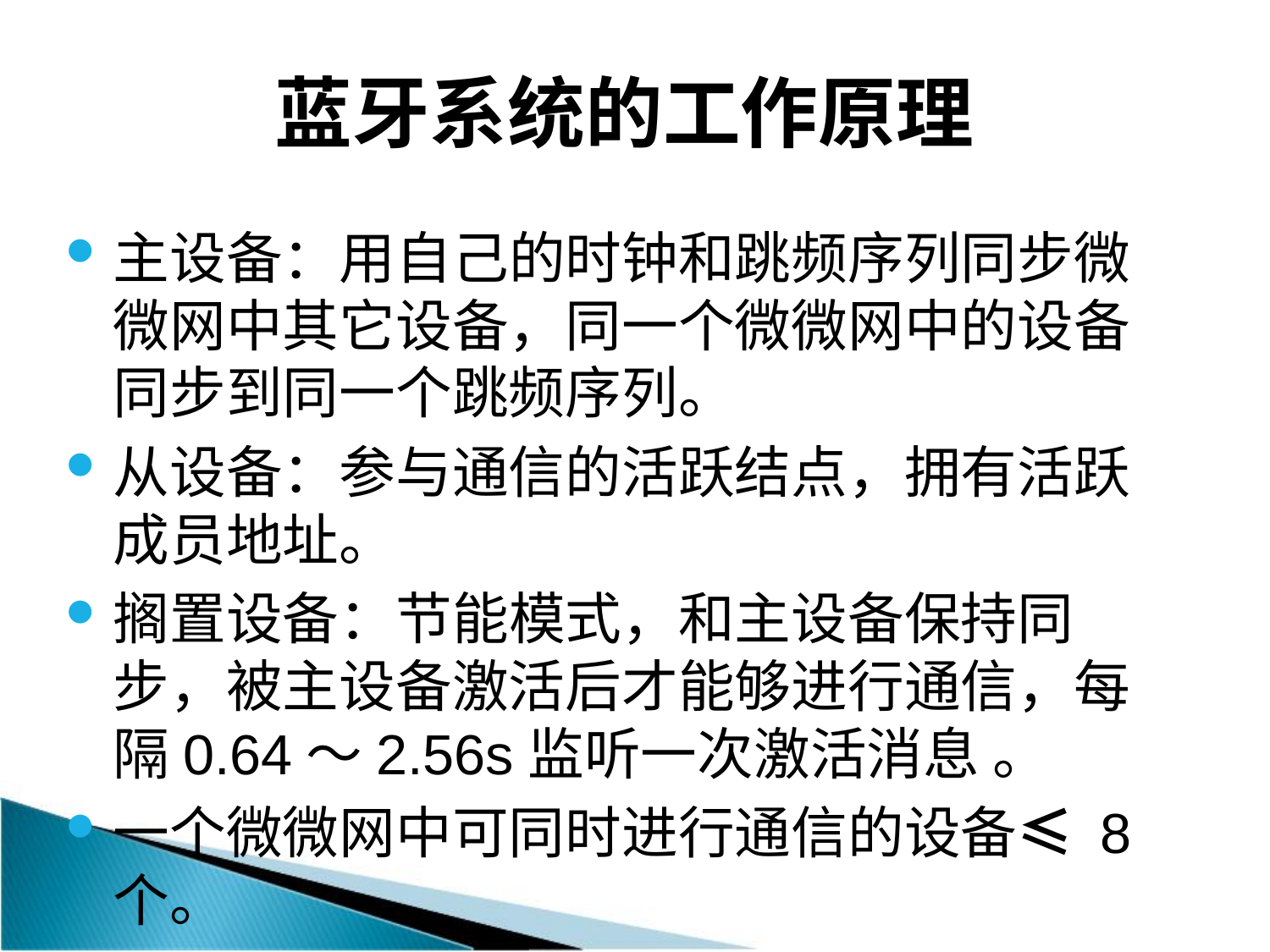

# 蓝牙系统的工作原理
主设备：用自己的时钟和跳频序列同步微微网中其它设备，同一个微微网中的设备同步到同一个跳频序列。
从设备：参与通信的活跃结点，拥有活跃成员地址。
搁置设备：节能模式，和主设备保持同步，被主设备激活后才能够进行通信，每隔0.64～2.56s监听一次激活消息 。
一个微微网中可同时进行通信的设备≤ 8个。